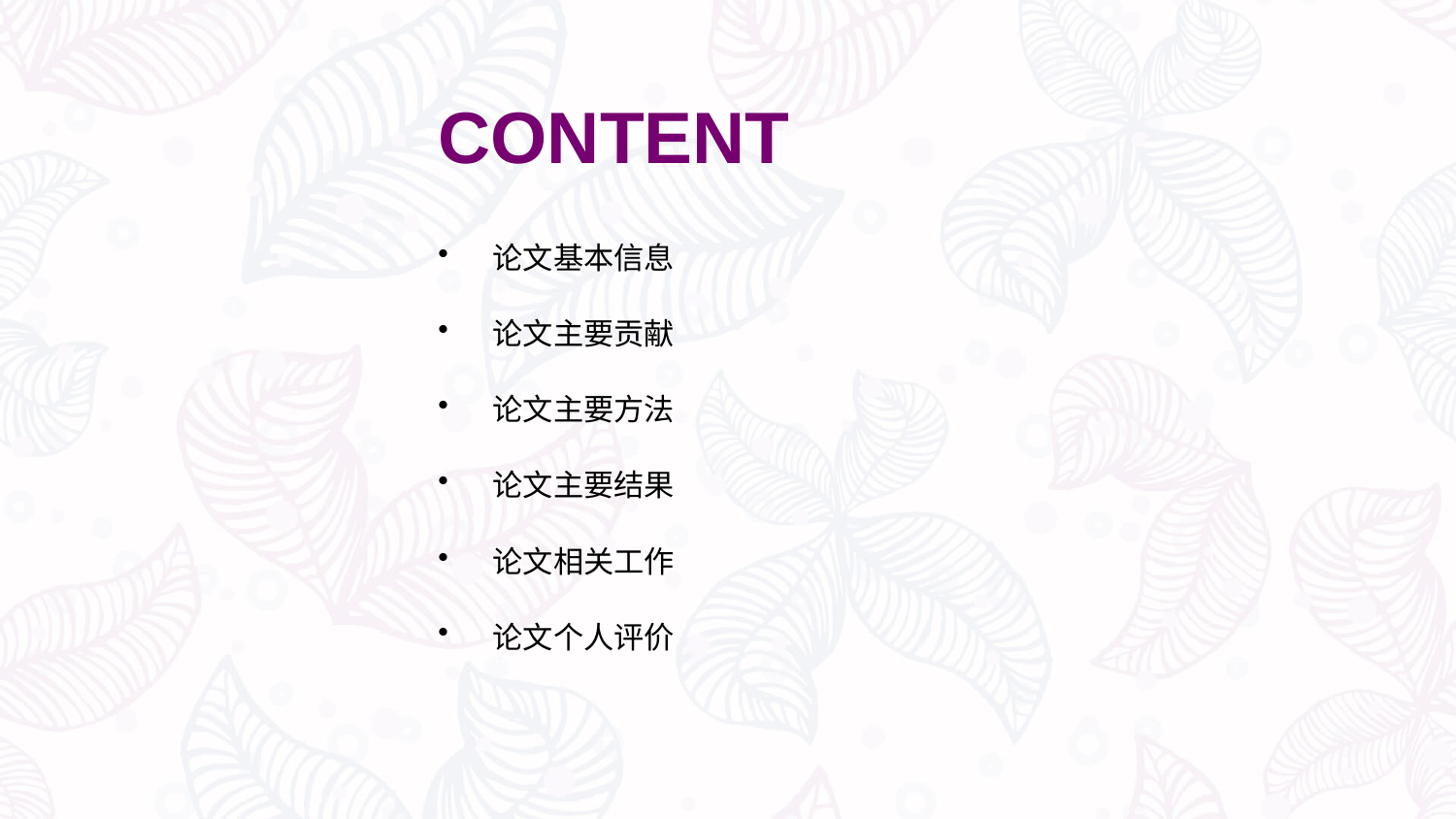

CONTENT
论文基本信息
论文主要贡献
论文主要方法
论文主要结果
论文相关工作
论文个人评价